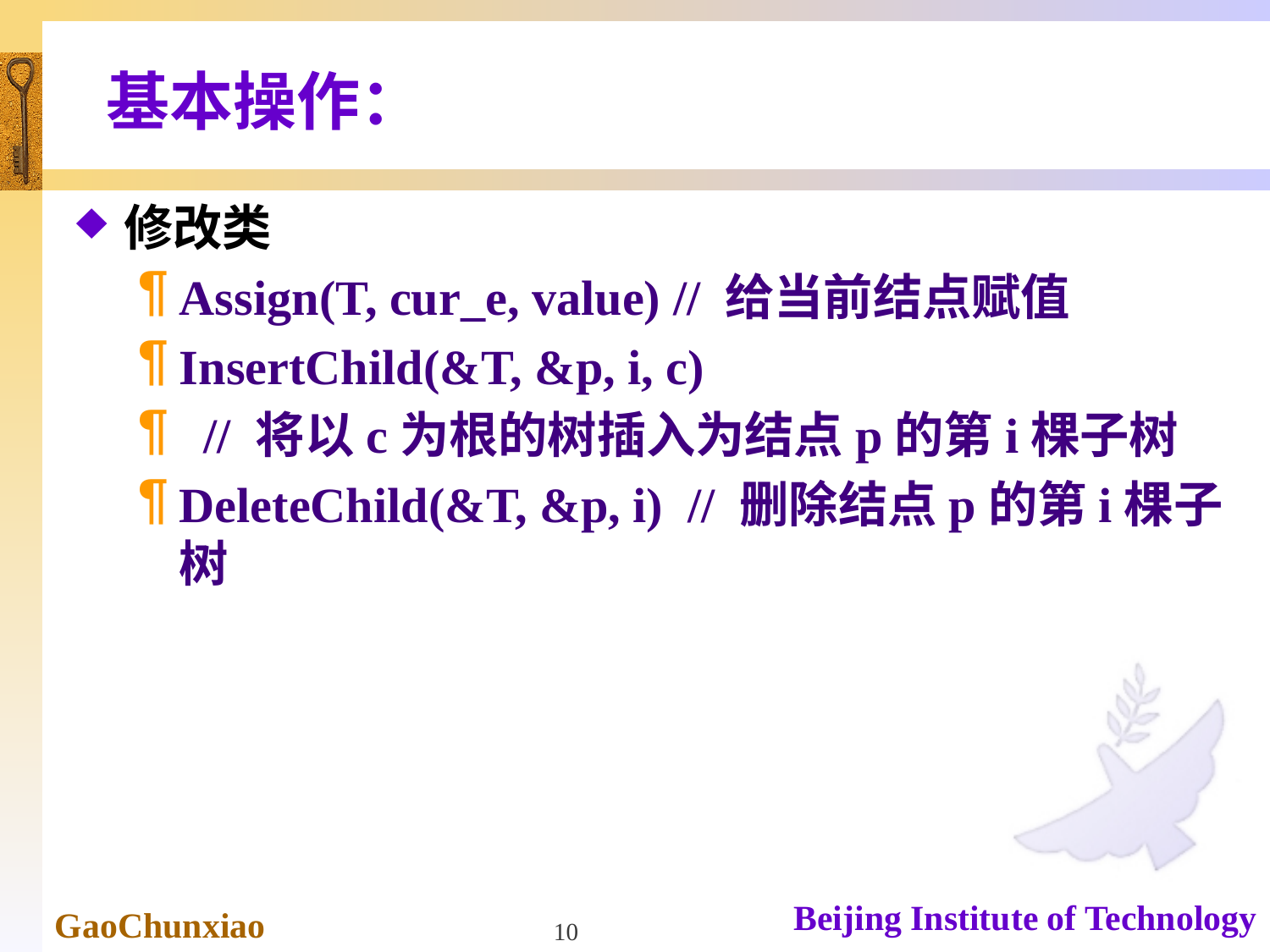

# 基本操作：
修改类
Assign(T, cur_e, value) // 给当前结点赋值
InsertChild(&T, &p, i, c)
  // 将以c为根的树插入为结点p的第i棵子树
DeleteChild(&T, &p, i)  // 删除结点p的第i棵子树

10